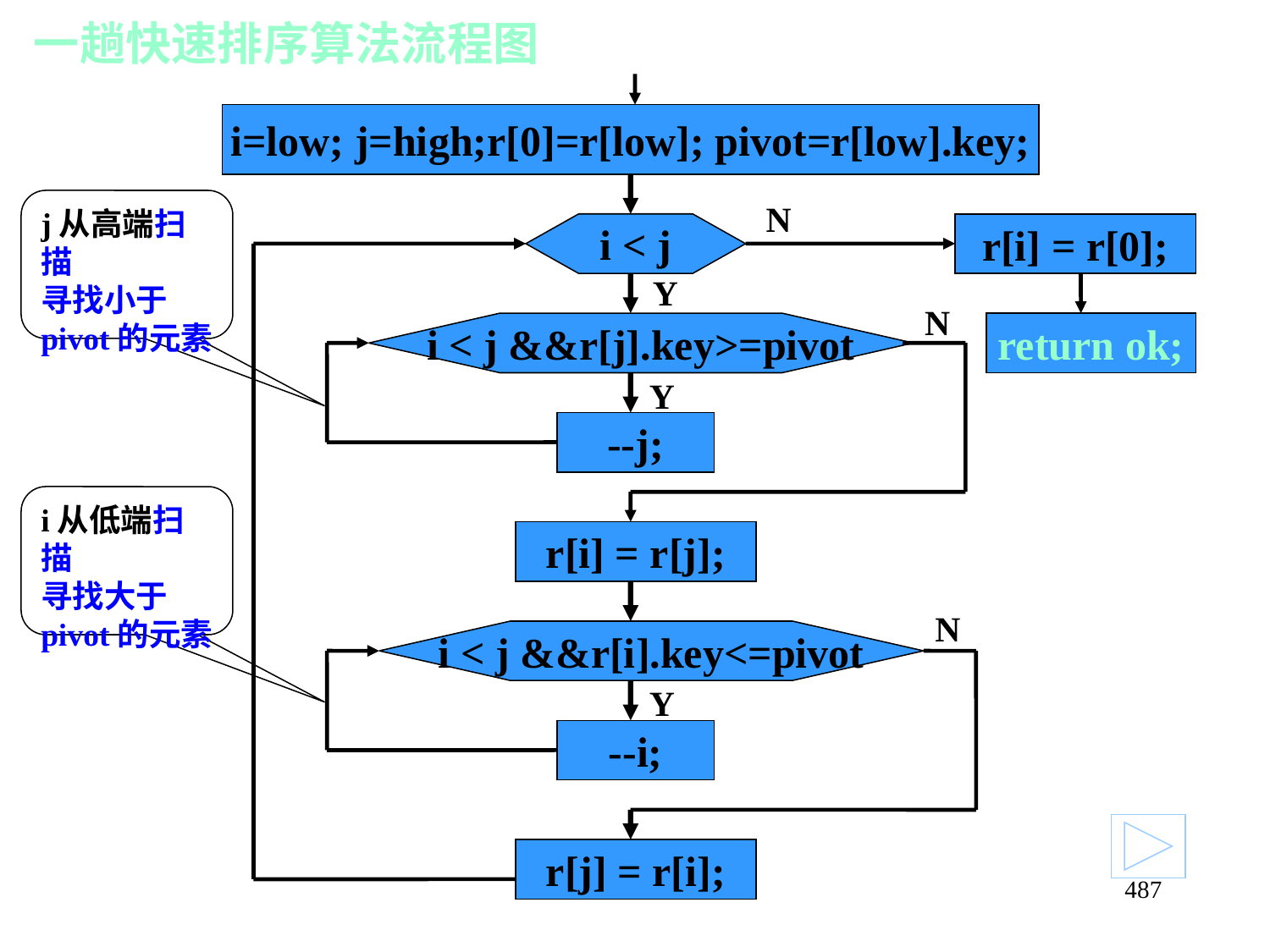

# 一趟快速排序算法流程图

i=low; j=high;r[0]=r[low]; pivot=r[low].key;

i < j
r[i] = r[0];

i < j &&r[j].key>=pivot
return ok;

--j;

r[i] = r[j];

i < j &&r[i].key<=pivot

--i;

r[j] = r[i];

N
Y
N
Y
N
Y
j从高端扫描
寻找小于pivot的元素
i从低端扫描
寻找大于pivot的元素

487